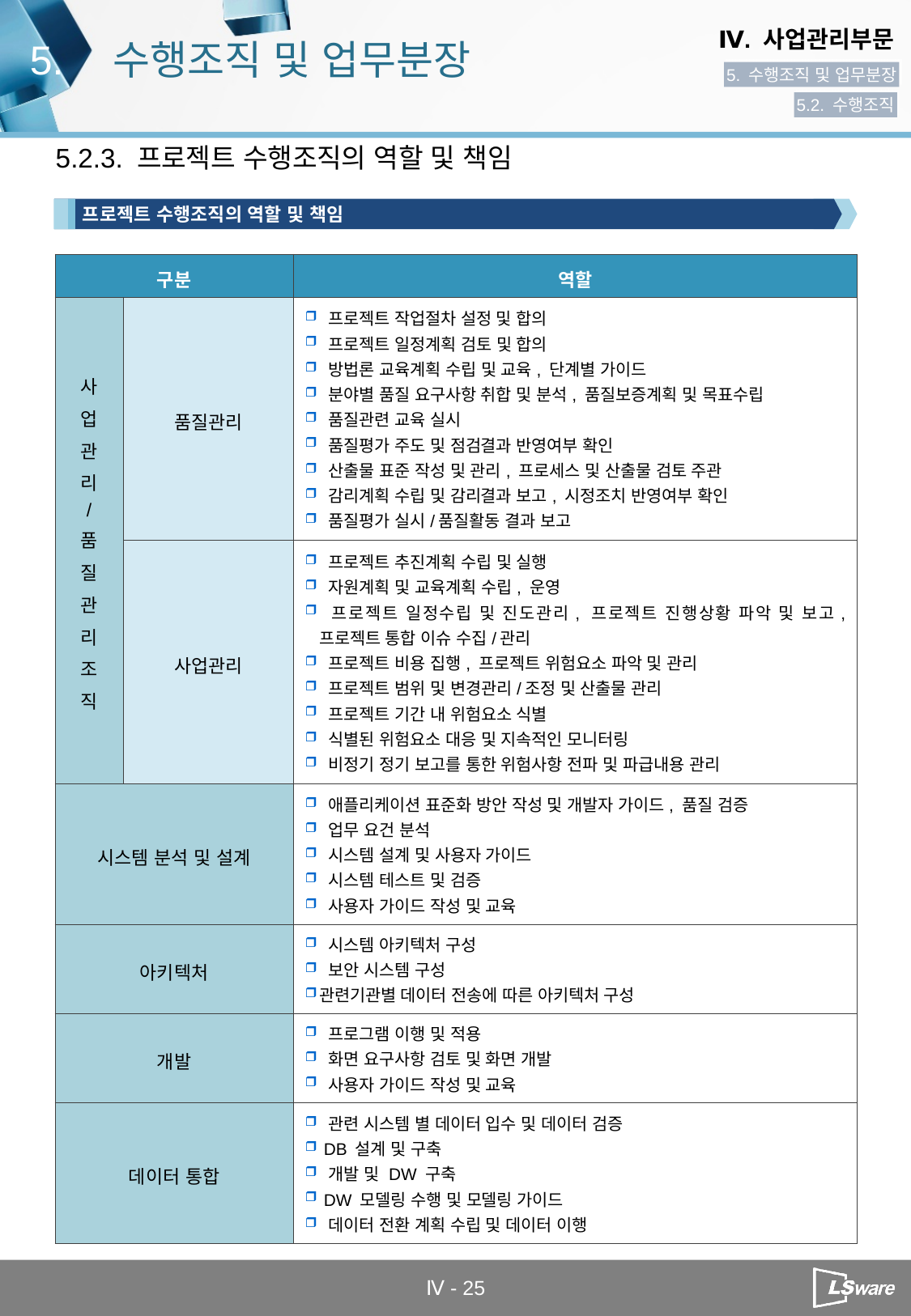

5.
수행조직 및 업무분장
5. 수행조직 및 업무분장
5.2. 수행조직
5.2.3. 프로젝트 수행조직의 역할 및 책임

프로젝트 수행조직의 역할 및 책임
| 구분 |  | 역할 |
| --- | --- | --- |
| 사 업 관 리 / 품 질 관 리 조 직 | 품질관리 | 프로젝트 작업절차 설정 및 합의 프로젝트 일정계획 검토 및 합의 방법론 교육계획 수립 및 교육, 단계별 가이드 분야별 품질 요구사항 취합 및 분석, 품질보증계획 및 목표수립 품질관련 교육 실시 품질평가 주도 및 점검결과 반영여부 확인 산출물 표준 작성 및 관리, 프로세스 및 산출물 검토 주관 감리계획 수립 및 감리결과 보고, 시정조치 반영여부 확인 품질평가 실시/품질활동 결과 보고 |
|  | 사업관리 | 프로젝트 추진계획 수립 및 실행 자원계획 및 교육계획 수립, 운영 프로젝트 일정수립 및 진도관리, 프로젝트 진행상황 파악 및 보고, 프로젝트 통합 이슈 수집/관리 프로젝트 비용 집행, 프로젝트 위험요소 파악 및 관리 프로젝트 범위 및 변경관리/조정 및 산출물 관리 프로젝트 기간 내 위험요소 식별 식별된 위험요소 대응 및 지속적인 모니터링 비정기 정기 보고를 통한 위험사항 전파 및 파급내용 관리 |
| 시스템 분석 및 설계 |  | 애플리케이션 표준화 방안 작성 및 개발자 가이드, 품질 검증 업무 요건 분석 시스템 설계 및 사용자 가이드 시스템 테스트 및 검증 사용자 가이드 작성 및 교육 |
| 아키텍처 |  | 시스템 아키텍처 구성 보안 시스템 구성 관련기관별 데이터 전송에 따른 아키텍처 구성 |
| 개발 |  | 프로그램 이행 및 적용 화면 요구사항 검토 및 화면 개발 사용자 가이드 작성 및 교육 |
| 데이터 통합 |  | 관련 시스템 별 데이터 입수 및 데이터 검증 DB 설계 및 구축 개발 및 DW 구축 DW 모델링 수행 및 모델링 가이드 데이터 전환 계획 수립 및 데이터 이행 |